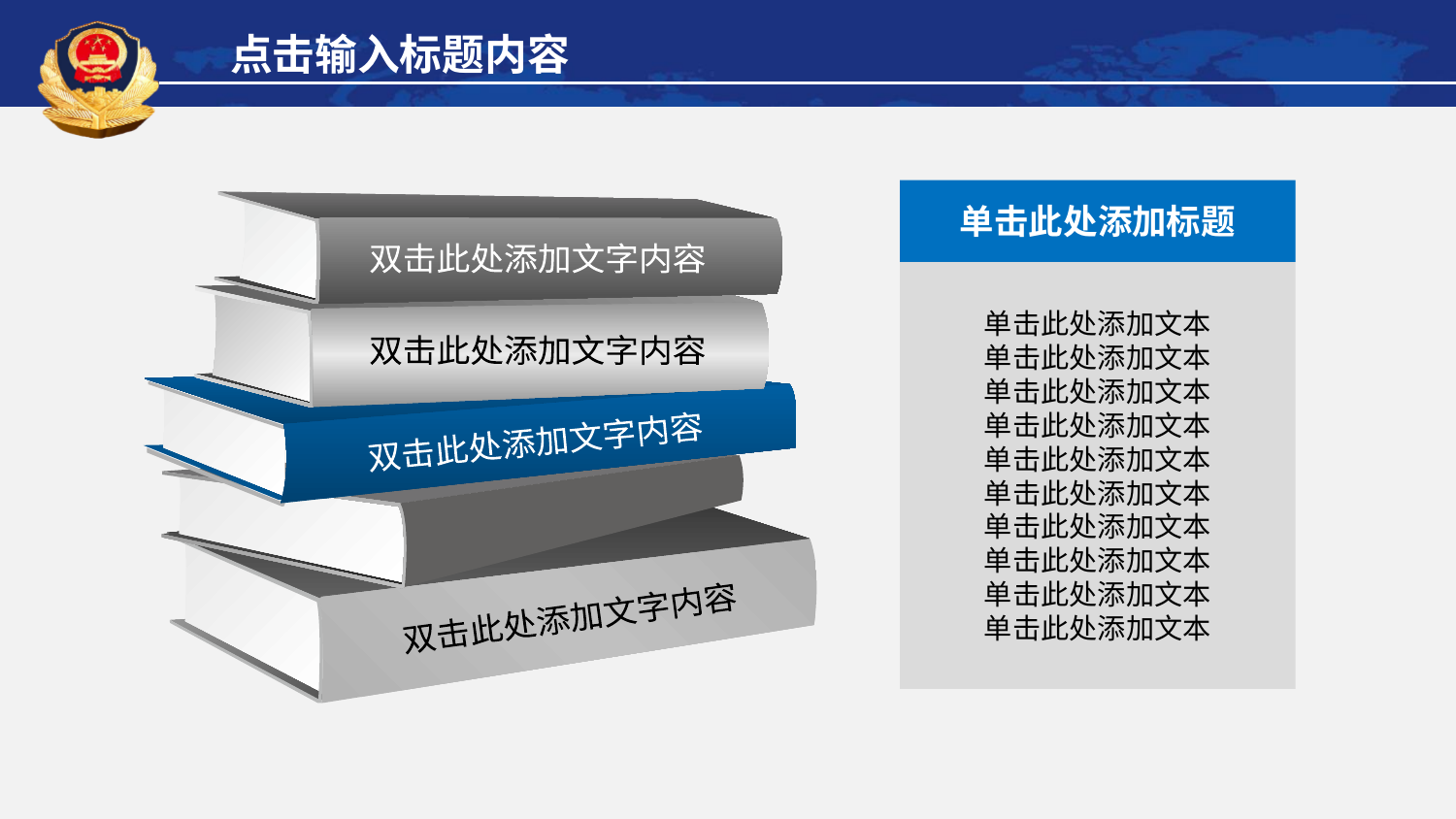

点击输入标题内容
单击此处添加标题
单击此处添加文本
单击此处添加文本
单击此处添加文本
单击此处添加文本
单击此处添加文本
单击此处添加文本
单击此处添加文本
单击此处添加文本
单击此处添加文本
单击此处添加文本

双击此处添加文字内容

双击此处添加文字内容

双击此处添加文字内容

双击此处添加文字内容
延时符